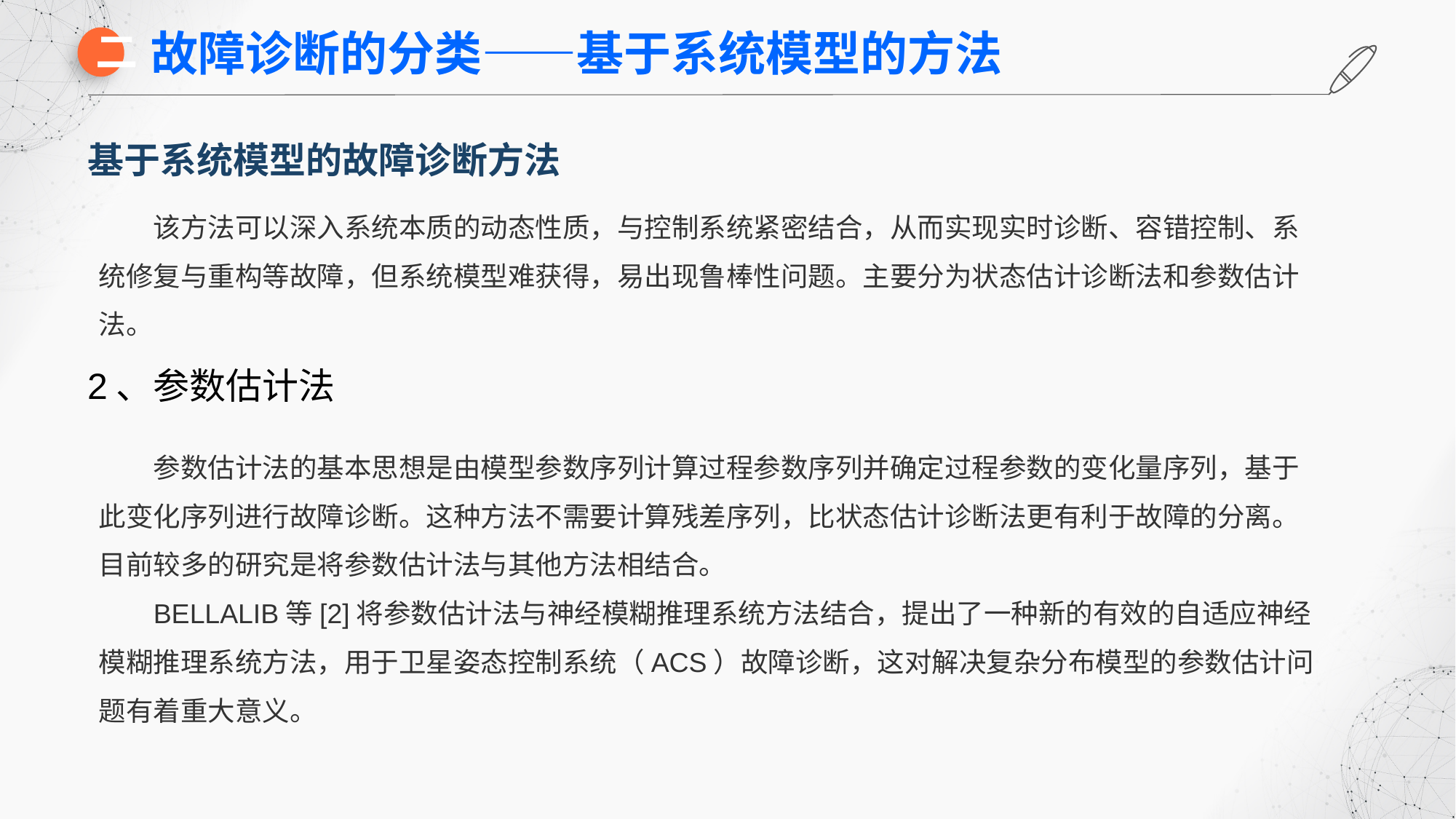

故障诊断的分类——基于系统模型的方法
二

基于系统模型的故障诊断方法
该方法可以深入系统本质的动态性质，与控制系统紧密结合，从而实现实时诊断、容错控制、系统修复与重构等故障，但系统模型难获得，易出现鲁棒性问题。主要分为状态估计诊断法和参数估计法。
2、参数估计法
参数估计法的基本思想是由模型参数序列计算过程参数序列并确定过程参数的变化量序列，基于此变化序列进行故障诊断。这种方法不需要计算残差序列，比状态估计诊断法更有利于故障的分离。目前较多的研究是将参数估计法与其他方法相结合。
BELLALIB等[2]将参数估计法与神经模糊推理系统方法结合，提出了一种新的有效的自适应神经模糊推理系统方法，用于卫星姿态控制系统（ACS）故障诊断，这对解决复杂分布模型的参数估计问题有着重大意义。